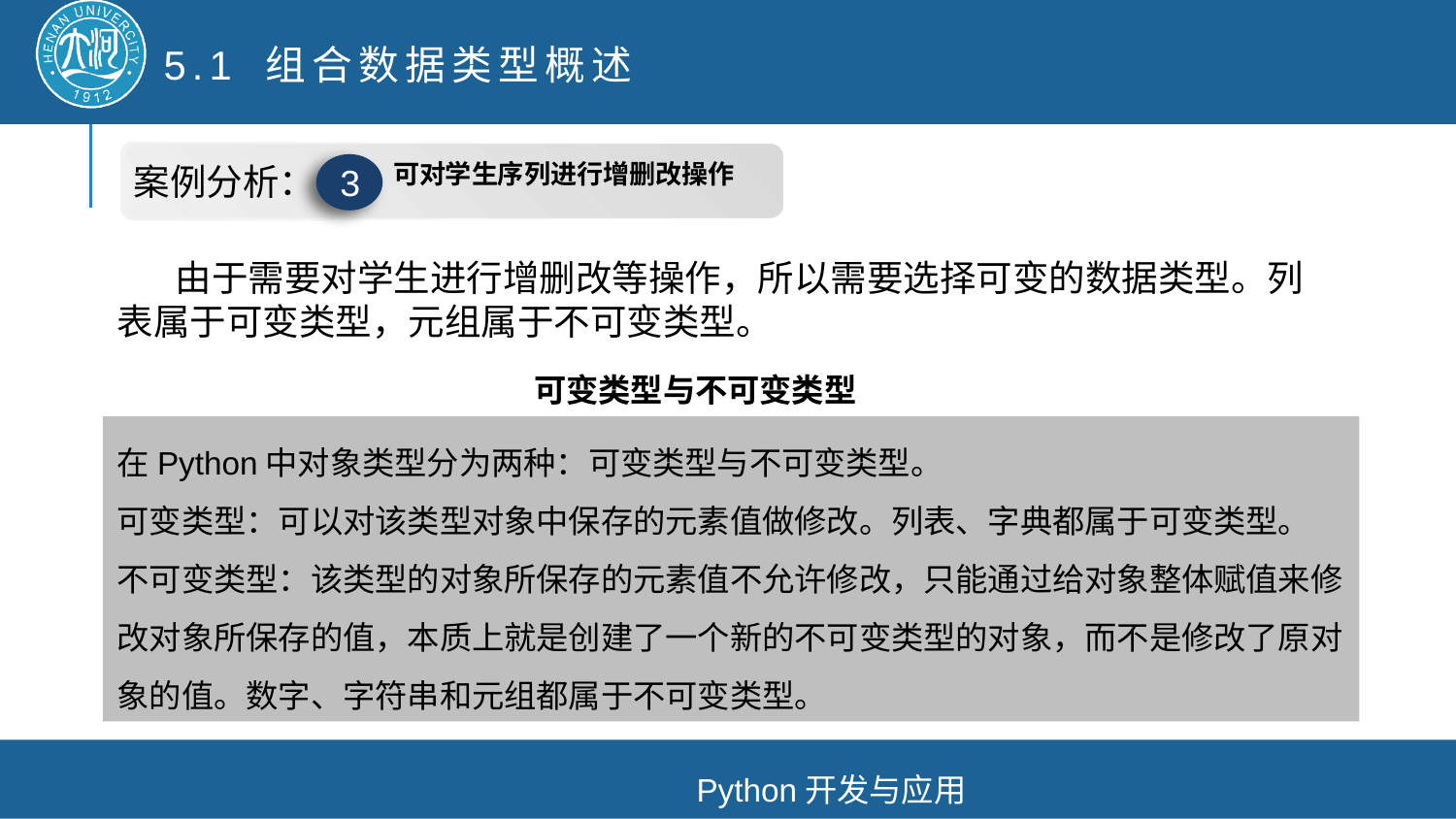

5.1 组合数据类型概述

3
可对学生序列进行增删改操作

案例分析：
      由于需要对学生进行增删改等操作，所以需要选择可变的数据类型。列表属于可变类型，元组属于不可变类型。
可变类型与不可变类型
在Python中对象类型分为两种：可变类型与不可变类型。
可变类型：可以对该类型对象中保存的元素值做修改。列表、字典都属于可变类型。
不可变类型：该类型的对象所保存的元素值不允许修改，只能通过给对象整体赋值来修改对象所保存的值，本质上就是创建了一个新的不可变类型的对象，而不是修改了原对象的值。数字、字符串和元组都属于不可变类型。

Python开发与应用
7